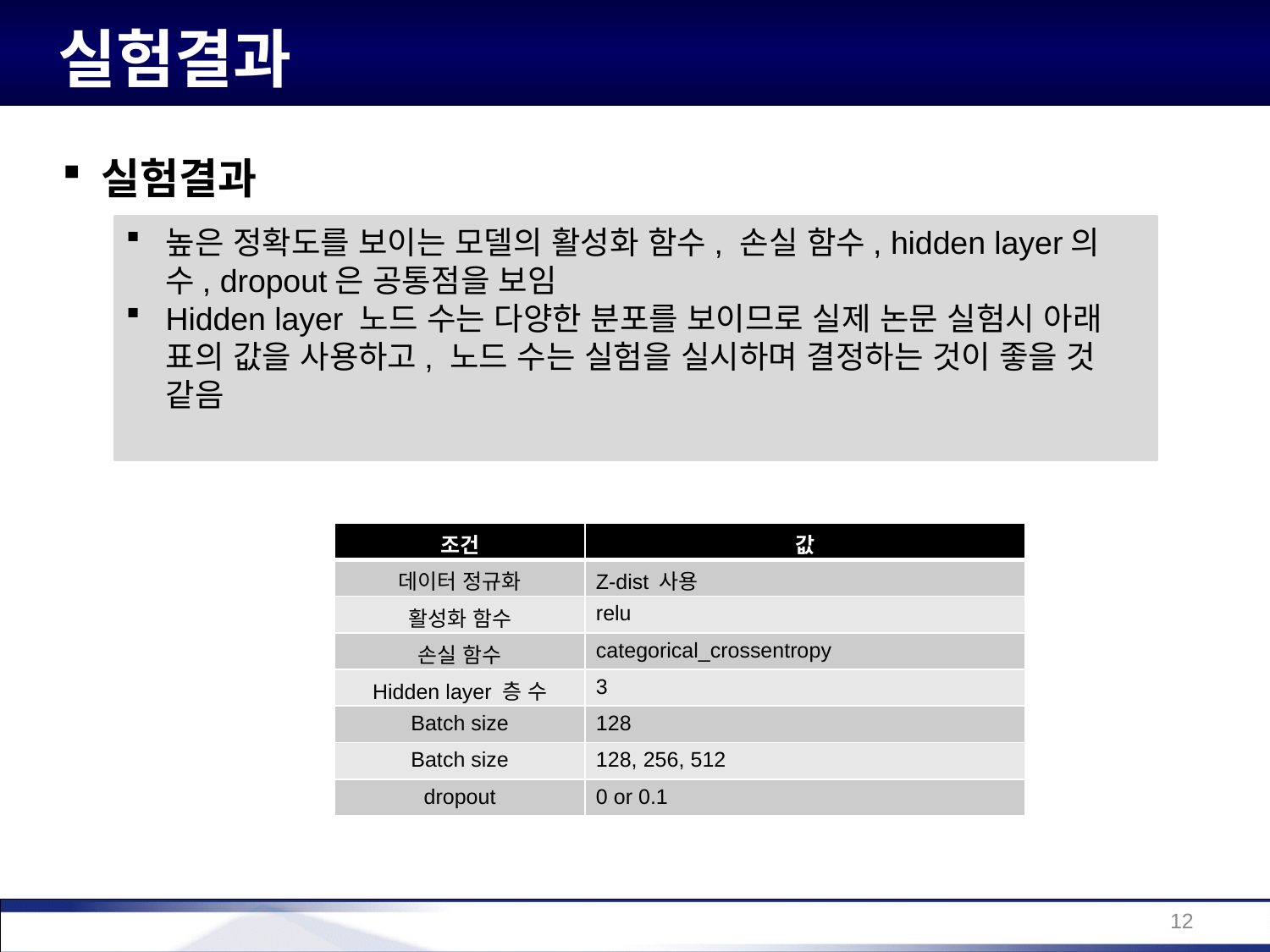

실험결과
 실험결과
높은 정확도를 보이는 모델의 활성화 함수, 손실 함수, hidden layer의 수, dropout은 공통점을 보임
Hidden layer 노드 수는 다양한 분포를 보이므로 실제 논문 실험시 아래 표의 값을 사용하고, 노드 수는 실험을 실시하며 결정하는 것이 좋을 것 같음

| 조건 | 값 |
| --- | --- |
| 데이터 정규화 | Z-dist 사용 |
| 활성화 함수 | relu |
| 손실 함수 | categorical\_crossentropy |
| Hidden layer 층 수 | 3 |
| Batch size | 128 |
| Batch size | 128, 256, 512 |
| dropout | 0 or 0.1 |
12